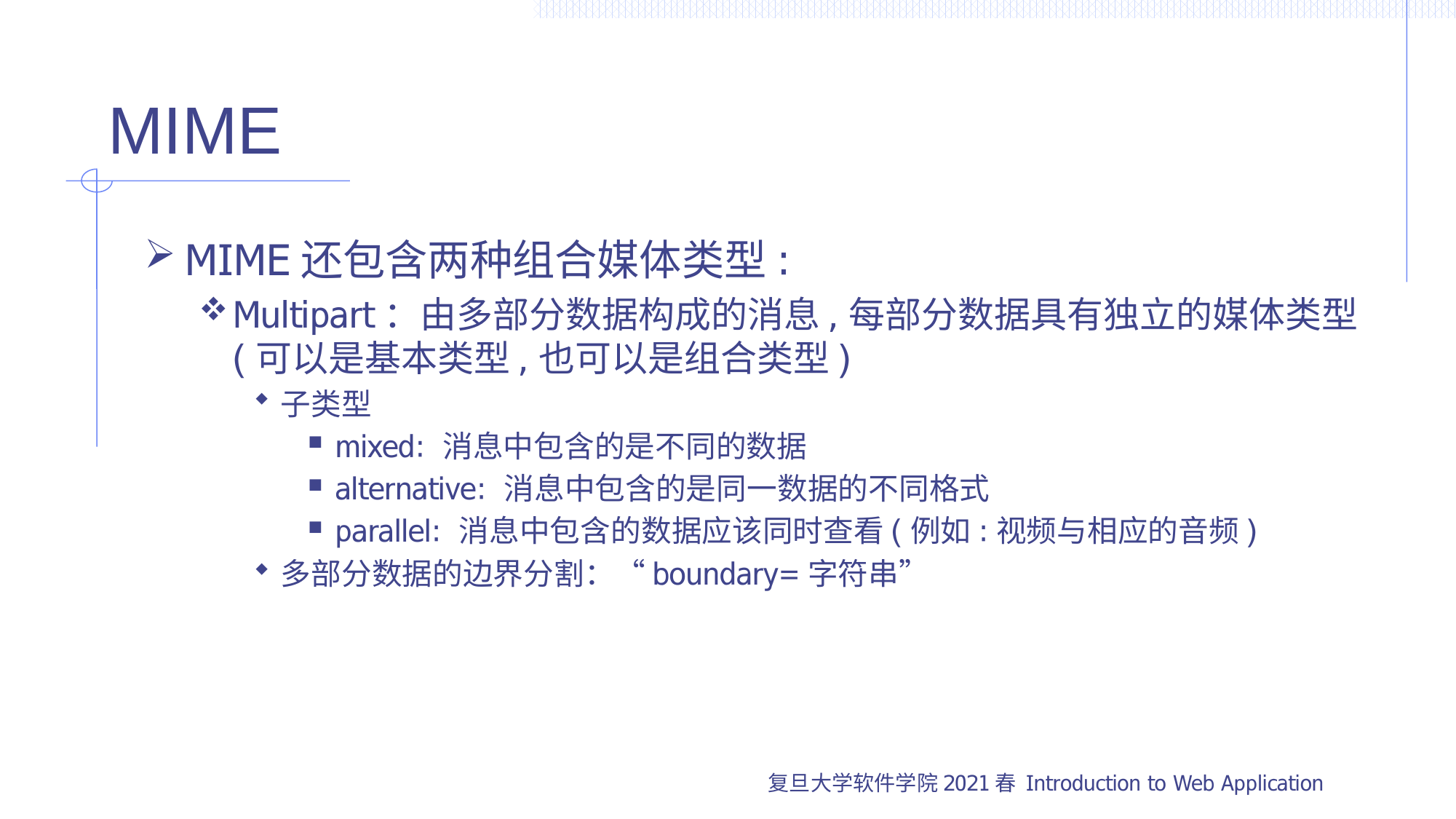

# MIME
MIME还包含两种组合媒体类型:
Multipart：由多部分数据构成的消息,每部分数据具有独立的媒体类型(可以是基本类型,也可以是组合类型)
子类型
mixed: 消息中包含的是不同的数据
alternative: 消息中包含的是同一数据的不同格式
parallel: 消息中包含的数据应该同时查看(例如:视频与相应的音频)
多部分数据的边界分割：“boundary=字符串”